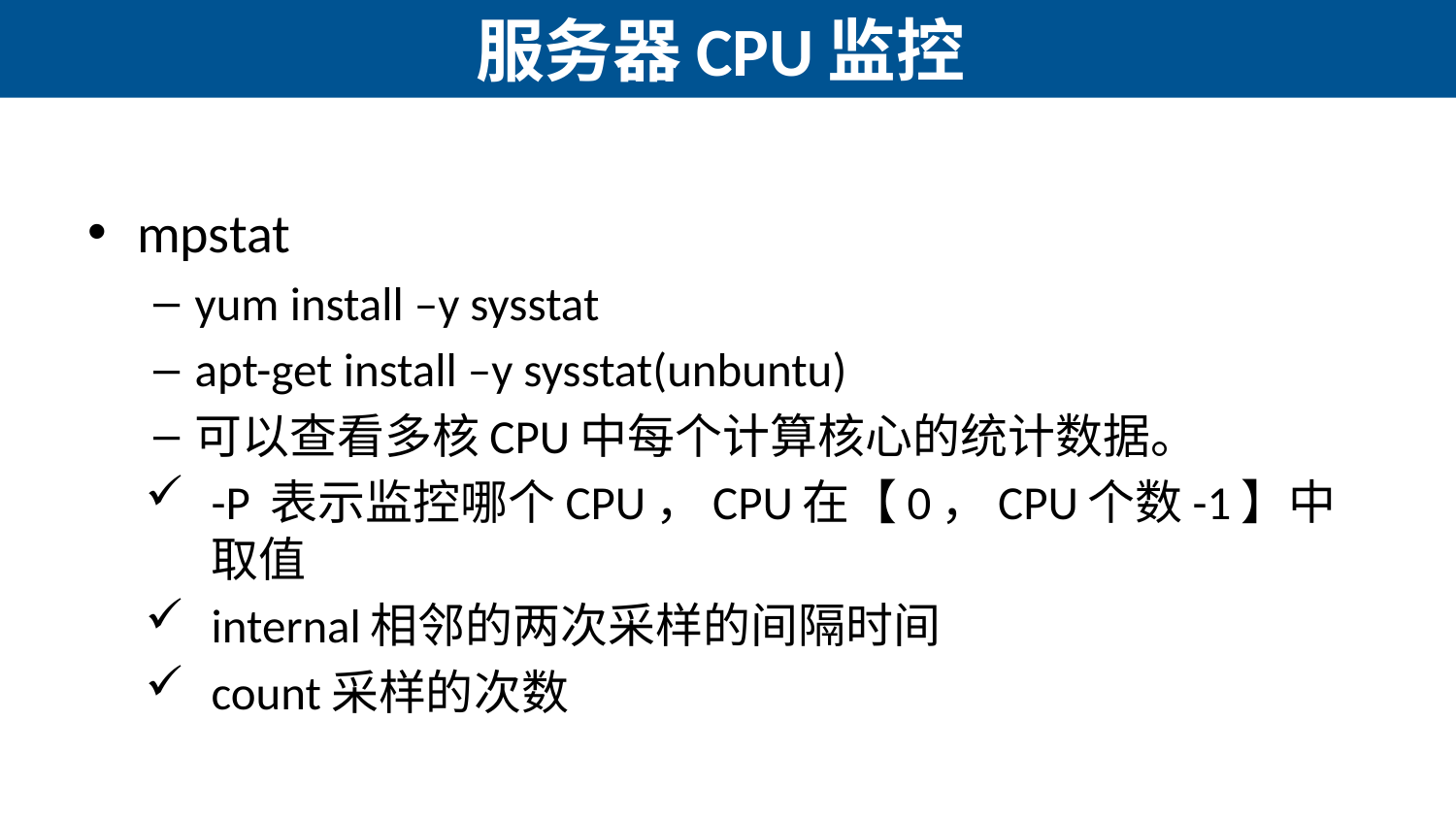

# 服务器CPU监控
mpstat
yum install –y sysstat
apt-get install –y sysstat(unbuntu)
可以查看多核CPU中每个计算核心的统计数据。
-P 表示监控哪个CPU，CPU在【0，CPU个数-1】中取值
internal相邻的两次采样的间隔时间
count采样的次数